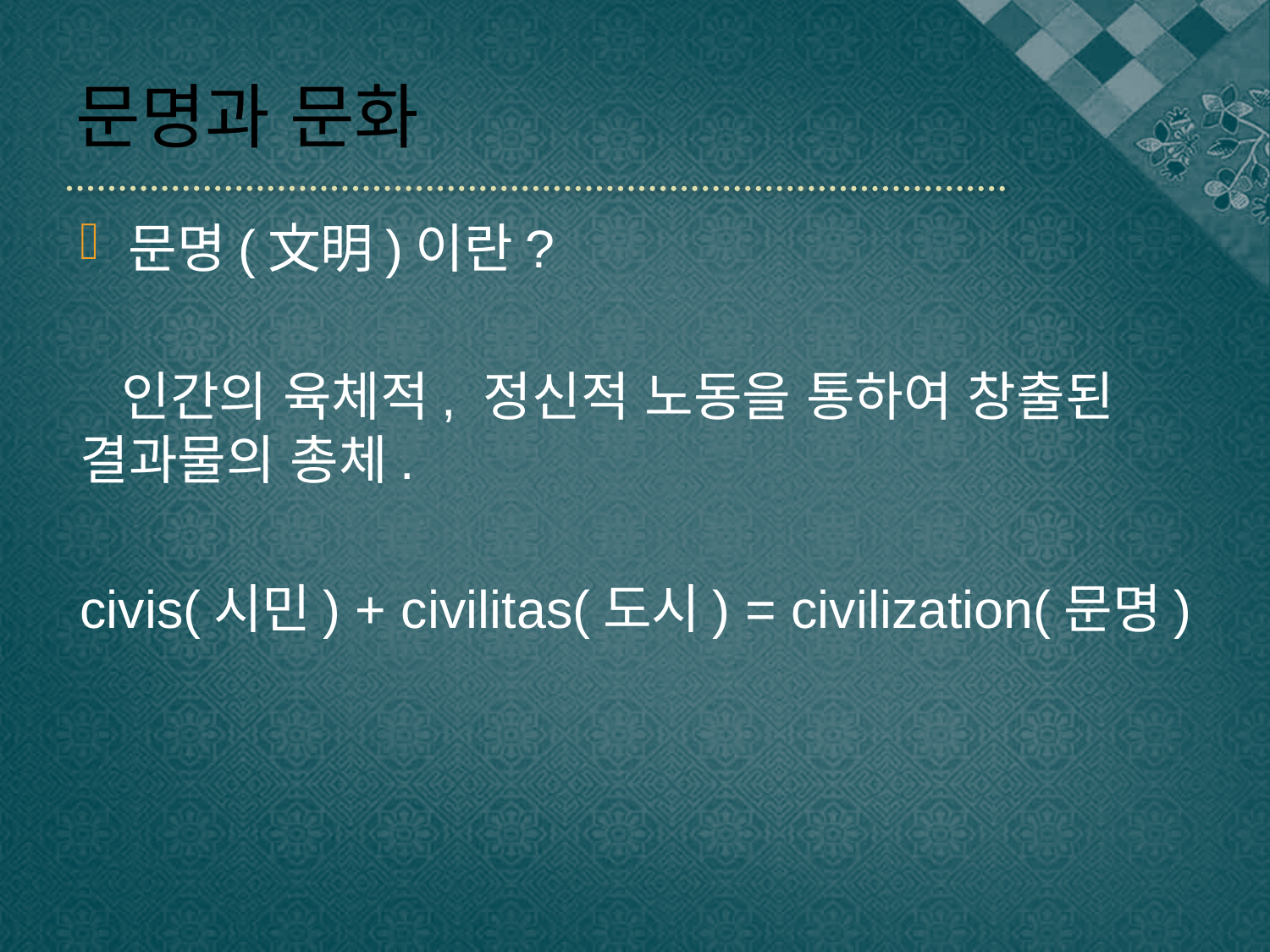

# 문명과 문화
문명(文明)이란?

  인간의 육체적, 정신적 노동을 통하여 창출된 결과물의 총체.

civis(시민) + civilitas(도시) = civilization(문명)